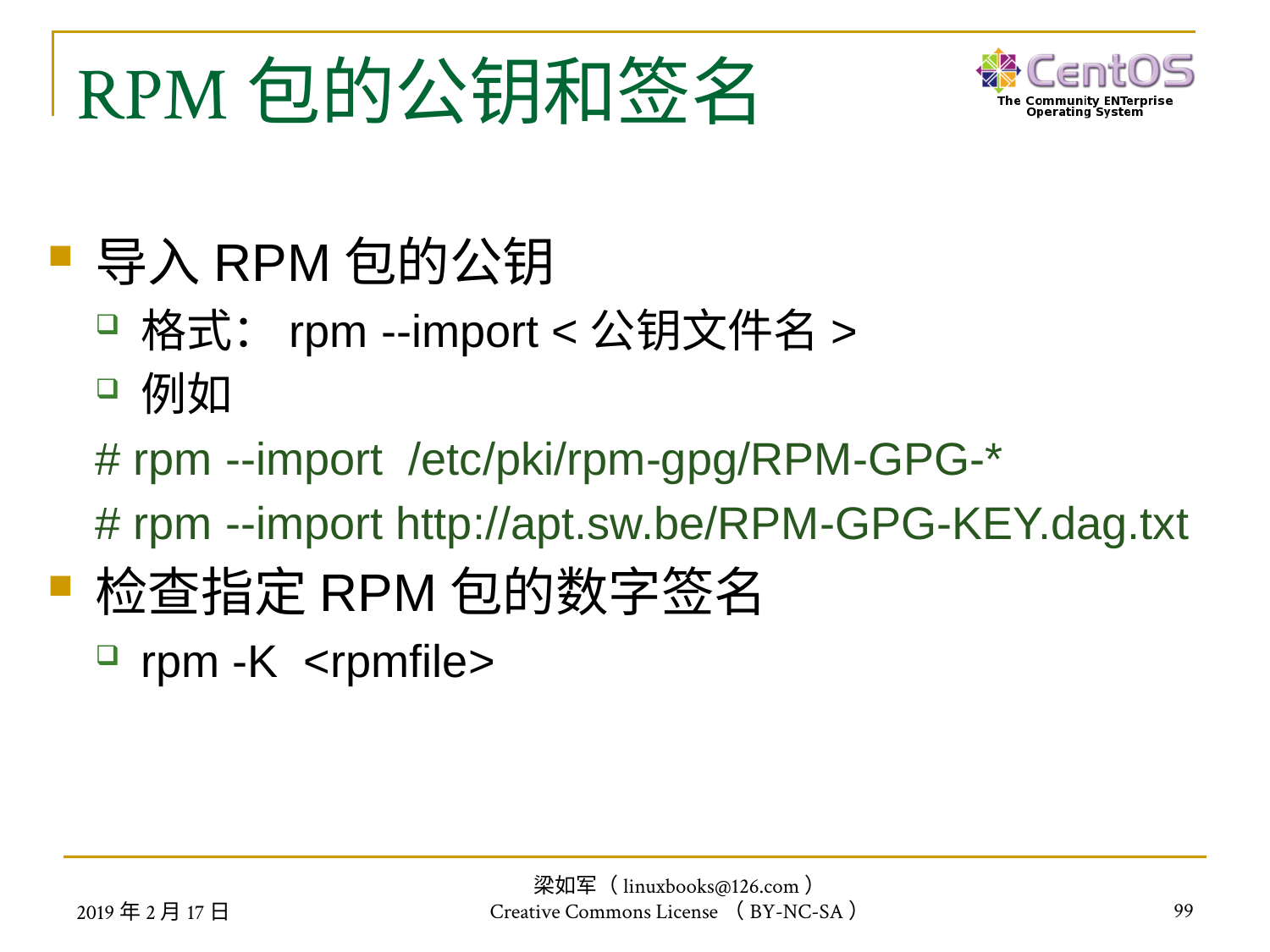

# RPM包的公钥和签名
导入RPM包的公钥
格式：rpm --import <公钥文件名>
例如
# rpm --import  /etc/pki/rpm-gpg/RPM-GPG-*
# rpm --import http://apt.sw.be/RPM-GPG-KEY.dag.txt
检查指定RPM包的数字签名
rpm -K  <rpmfile>
梁如军（linuxbooks@126.com）
Creative Commons License（BY-NC-SA）
2019年2月17日
99